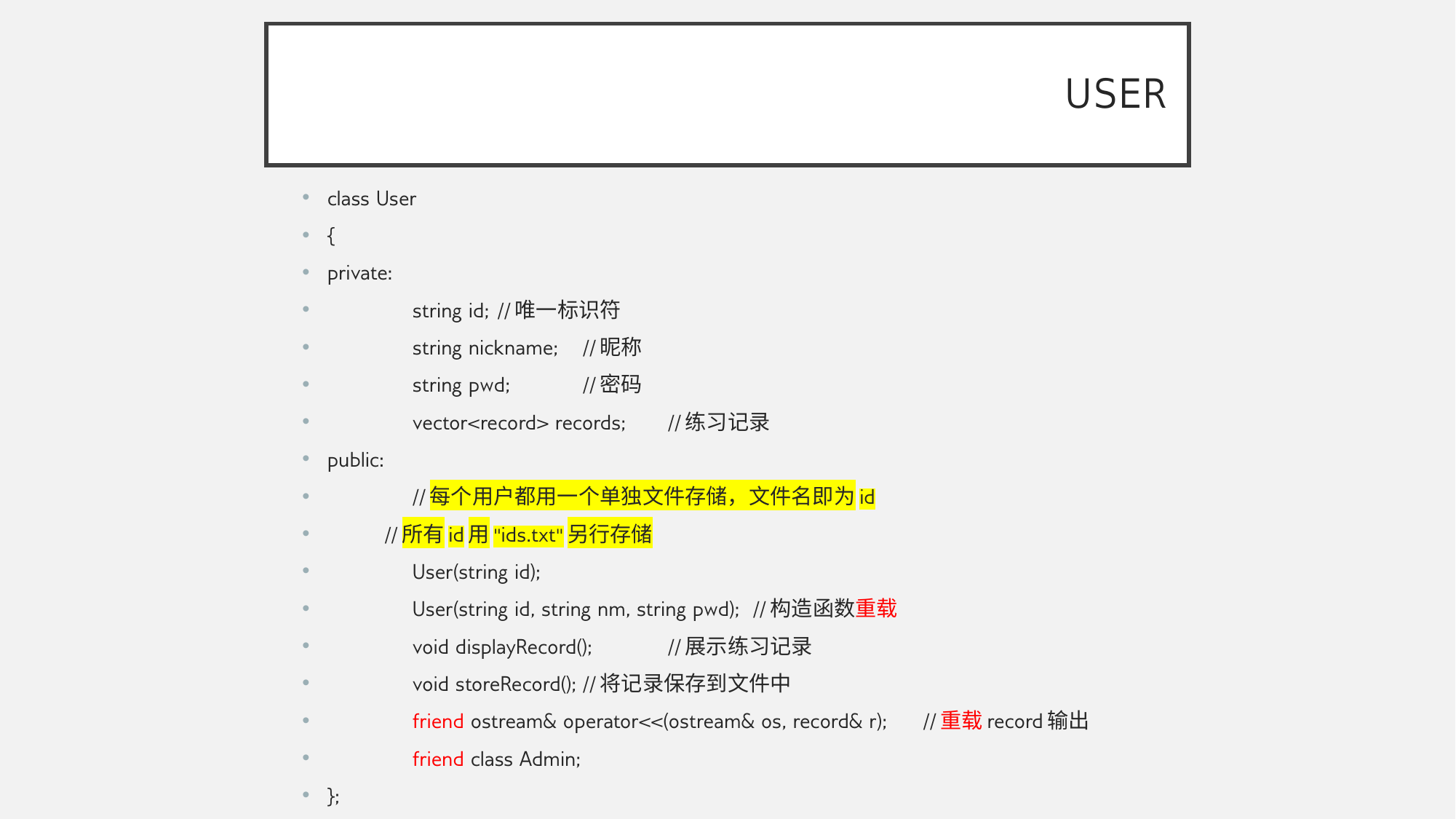

# User
class User
{
private:
	string id;			//唯一标识符
	string nickname;		//昵称
	string pwd;			//密码
	vector<record> records;	//练习记录
public:
	//每个用户都用一个单独文件存储，文件名即为id
         //所有id用"ids.txt"另行存储
	User(string id);
	User(string id, string nm, string pwd);		//构造函数重载
	void displayRecord();				//展示练习记录
	void storeRecord();				//将记录保存到文件中
	friend ostream& operator<<(ostream& os, record& r);	//重载record输出
	friend class Admin;
};